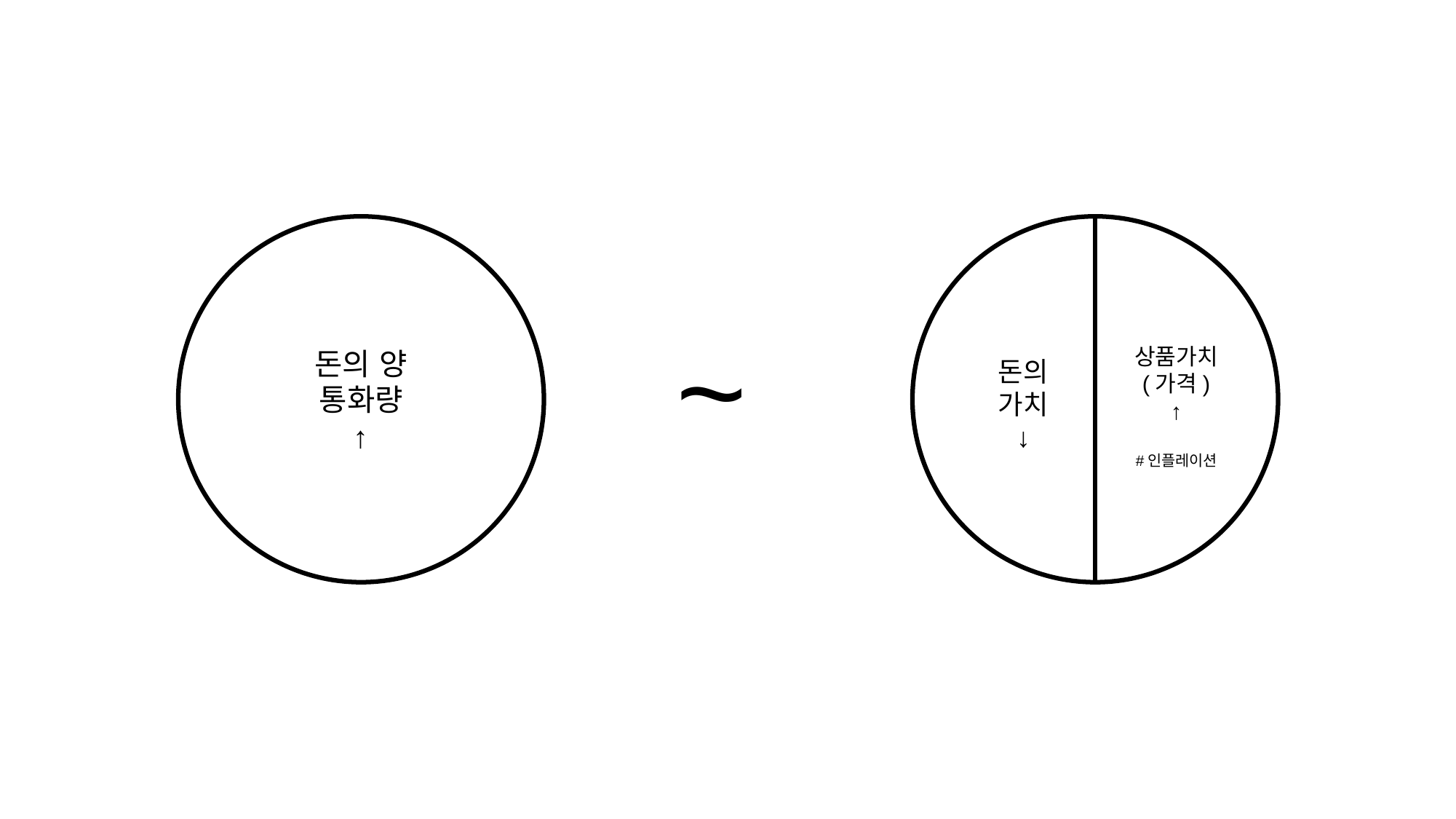

돈의 양
통화량
↑

돈의 가치
↓
상품가치
(가격)
↑

#인플레이션
~